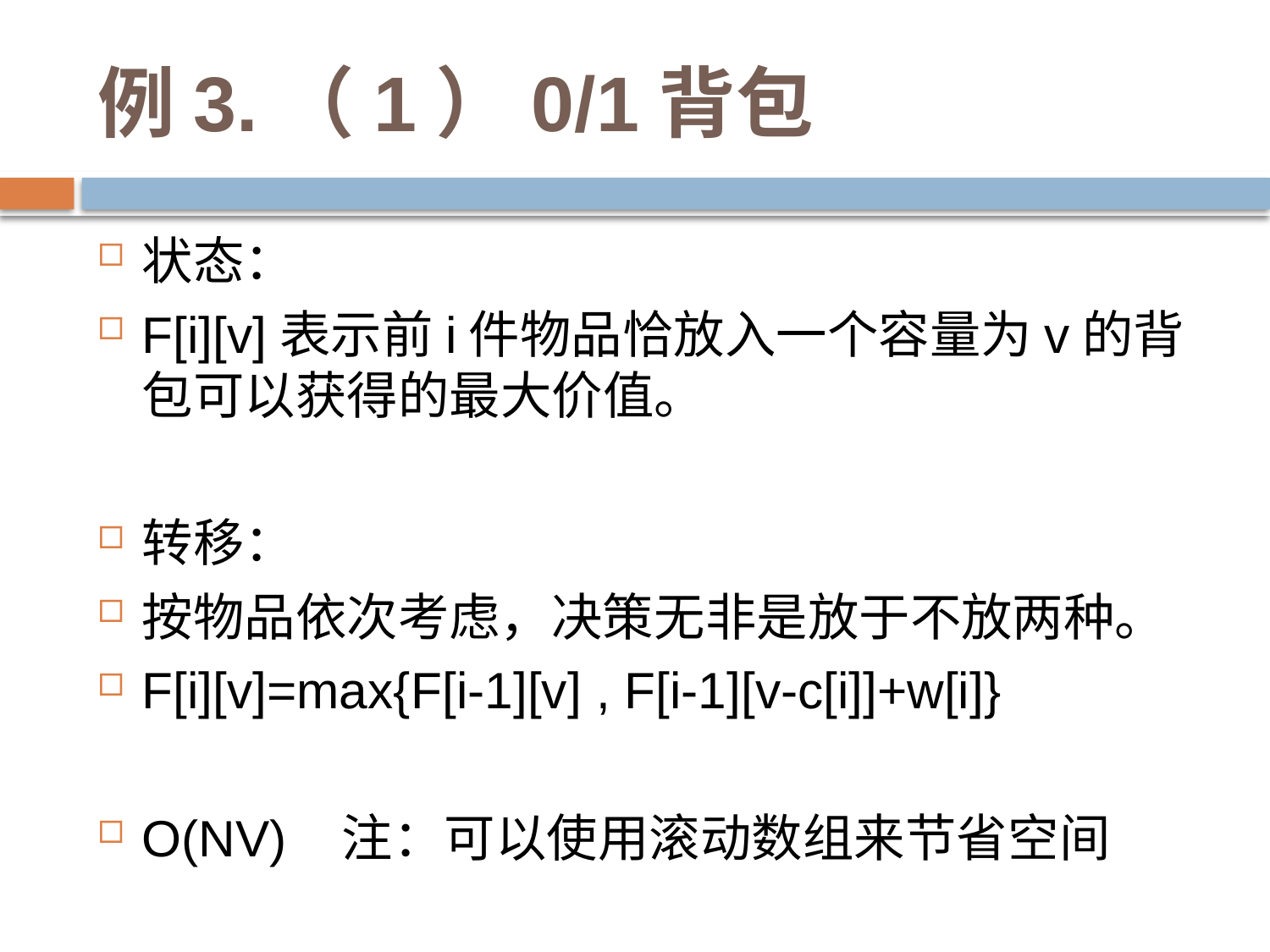

# 例3.（1）0/1背包
状态：
F[i][v]表示前i件物品恰放入一个容量为v的背包可以获得的最大价值。

转移：
按物品依次考虑，决策无非是放于不放两种。
F[i][v]=max{F[i-1][v] , F[i-1][v-c[i]]+w[i]}

O(NV)   注：可以使用滚动数组来节省空间